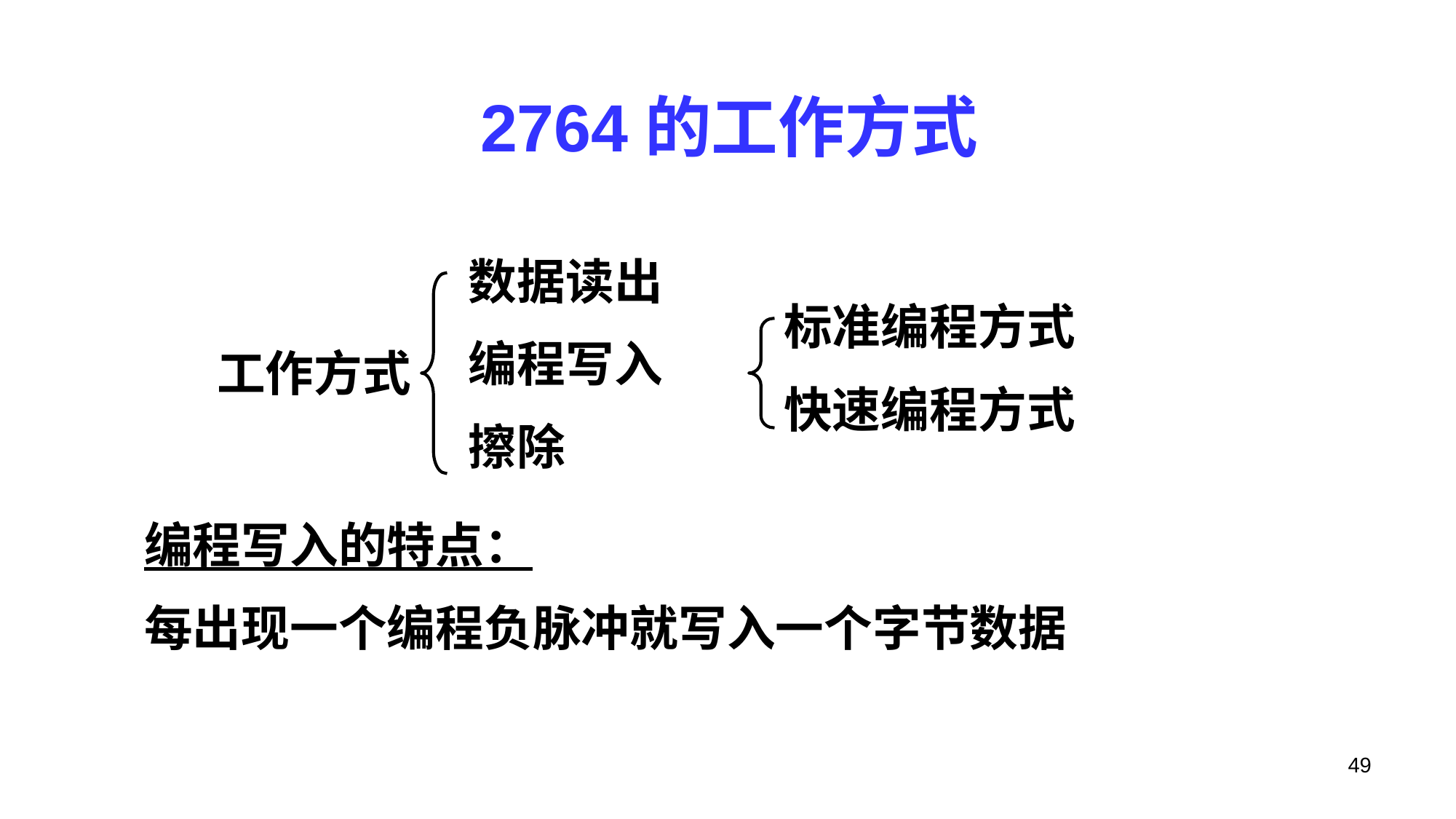

# 2764的工作方式
数据读出
编程写入
擦除

标准编程方式
快速编程方式

工作方式
编程写入的特点：
每出现一个编程负脉冲就写入一个字节数据
49